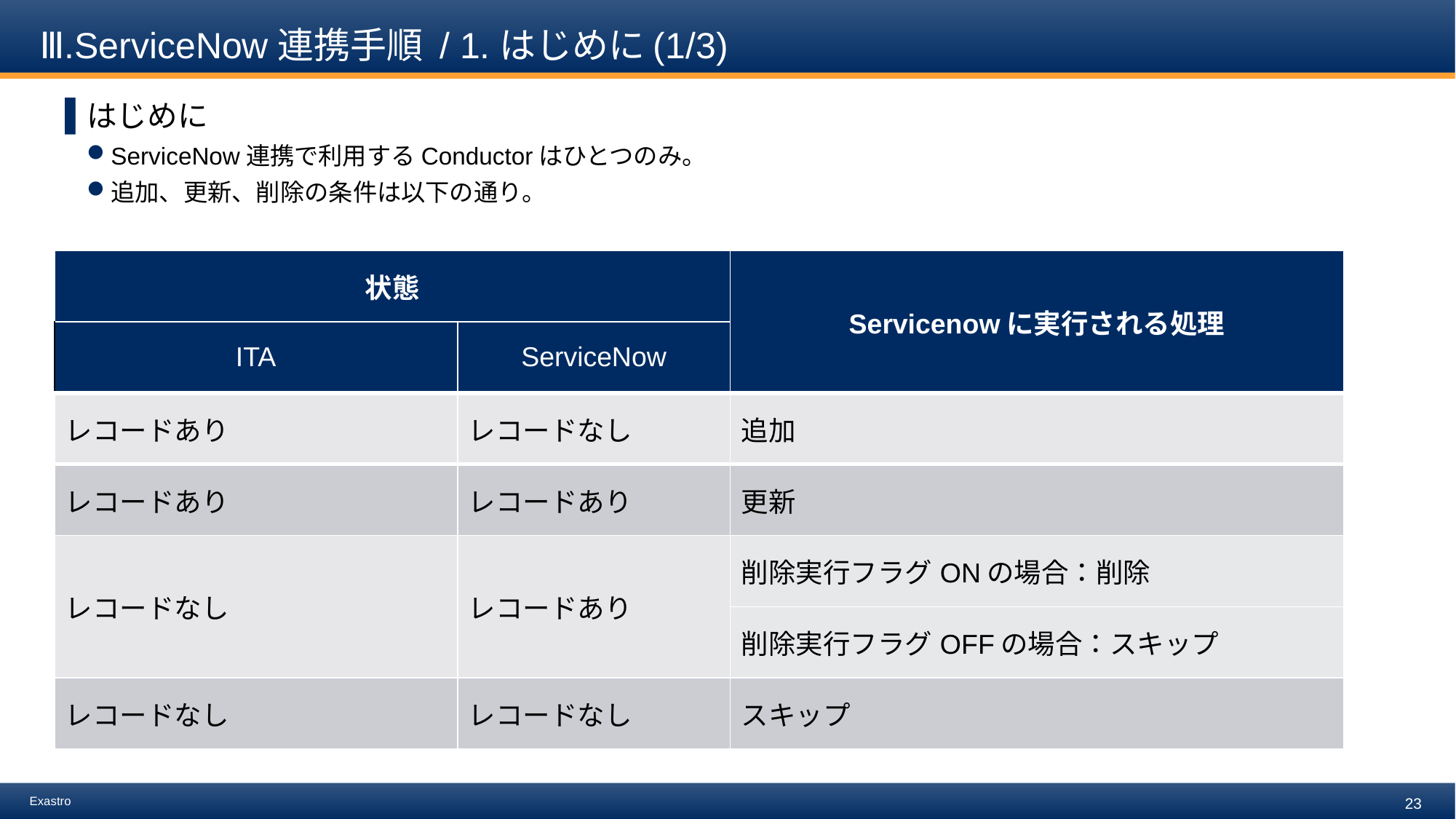

# Ⅲ.ServiceNow連携手順 / 1.はじめに(1/3)
はじめに
ServiceNow連携で利用するConductorはひとつのみ。
追加、更新、削除の条件は以下の通り。

| 状態 |  | Servicenowに実行される処理 |
| --- | --- | --- |
| ITA | ServiceNow |  |
| レコードあり | レコードなし | 追加 |
| レコードあり | レコードあり | 更新 |
| レコードなし | レコードあり | 削除実行フラグONの場合：削除 |
|  |  | 削除実行フラグOFFの場合：スキップ |
| レコードなし | レコードなし | スキップ |